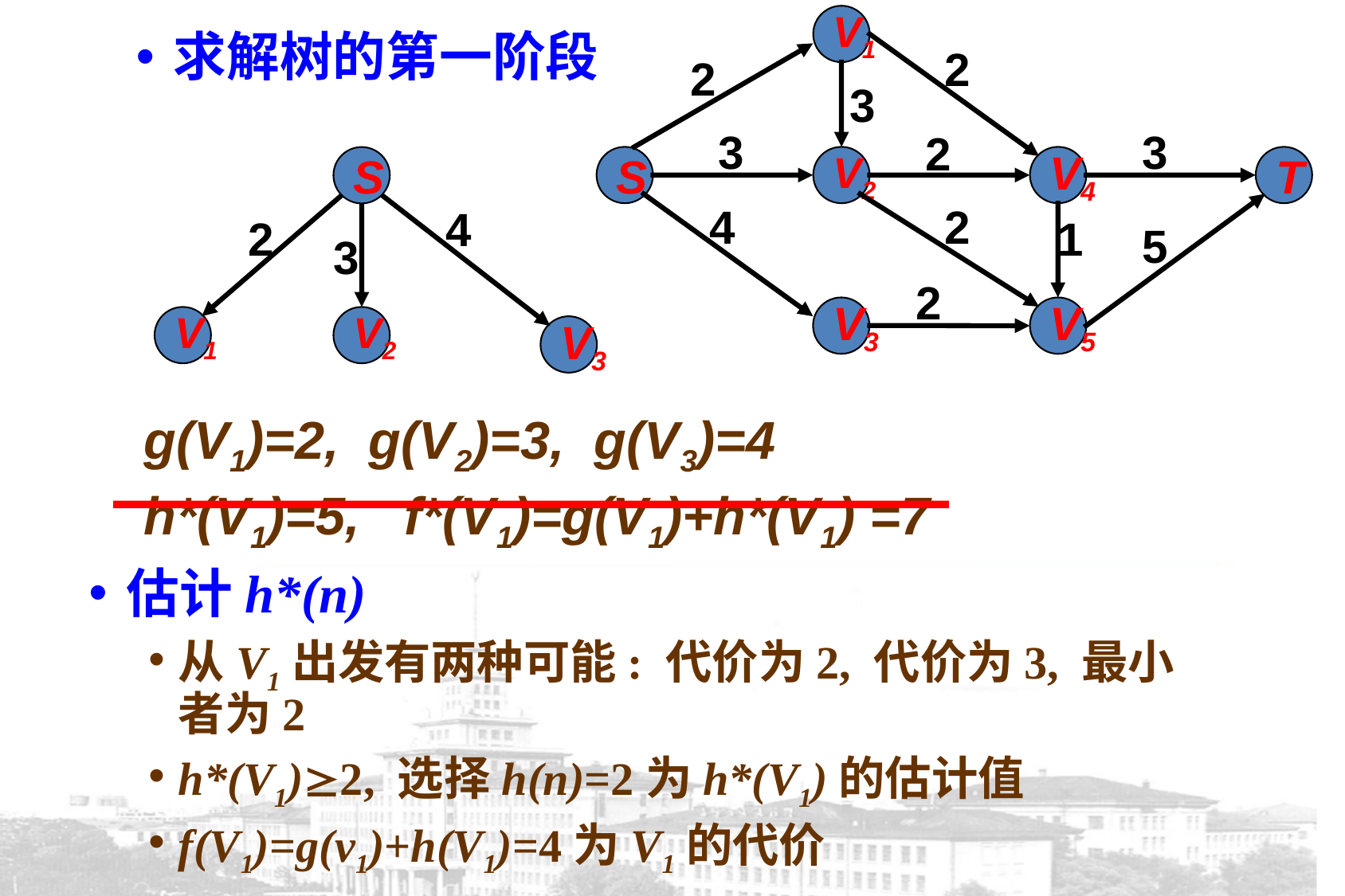

V1

S
V2
V4
T

V3
V5

2
2
3
3
3
2
4
2
5
2
1

求解树的第一阶段
S

4
2

3
V1
V2
V3
    g(V1)=2,  g(V2)=3,  g(V3)=4
    h*(V1)=5,   f*(V1)=g(V1)+h*(V1) =7

估计h*(n)
从V1出发有两种可能: 代价为2, 代价为3, 最小者为2
h*(V1)≥2, 选择h(n)=2为h*(V1)的估计值
f(V1)=g(v1)+h(V1)=4为V1的代价